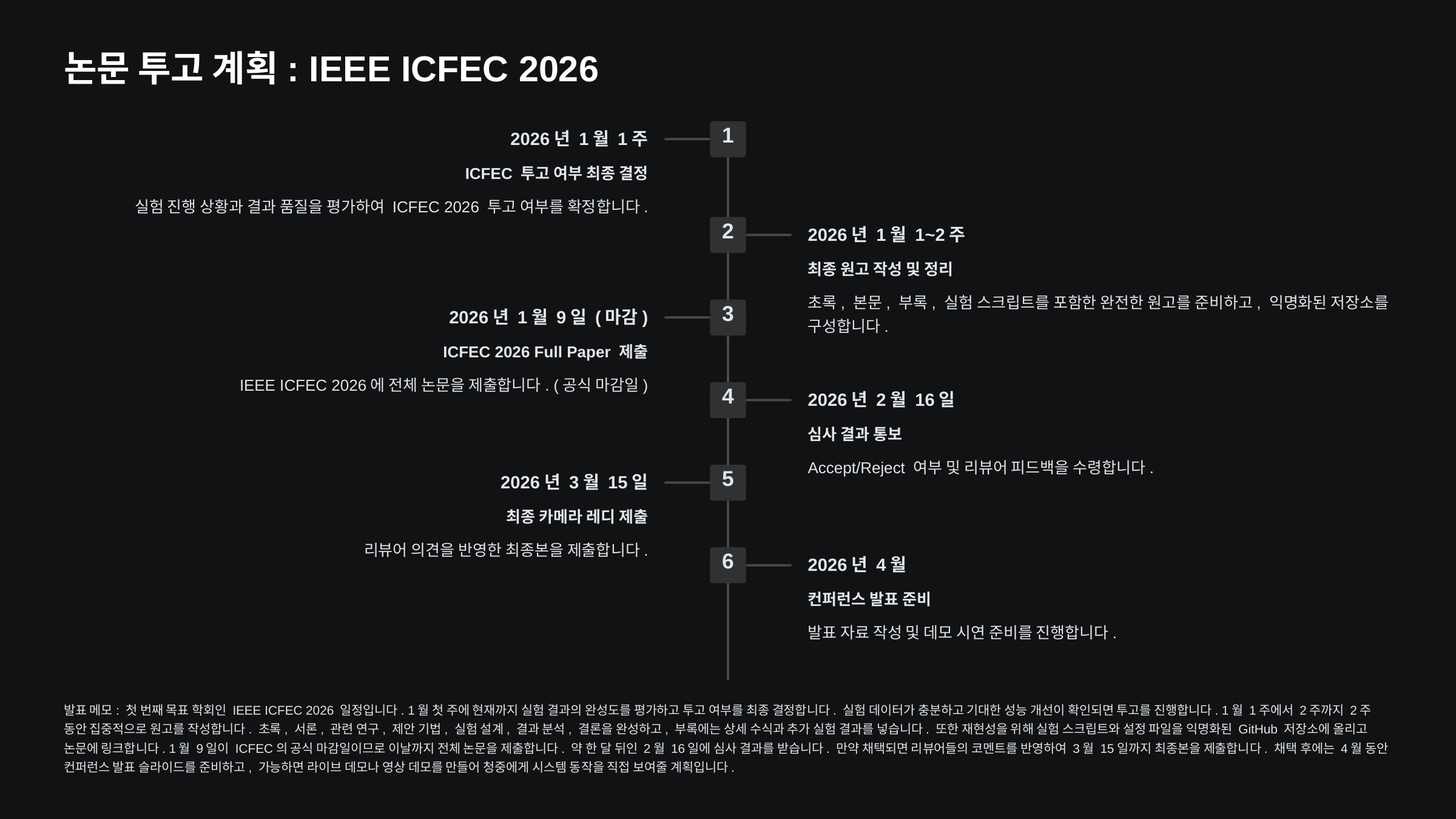

논문 투고 계획: IEEE ICFEC 2026

1
2026년 1월 1주

ICFEC 투고 여부 최종 결정
실험 진행 상황과 결과 품질을 평가하여 ICFEC 2026 투고 여부를 확정합니다.

2
2026년 1월 1~2주

최종 원고 작성 및 정리
초록, 본문, 부록, 실험 스크립트를 포함한 완전한 원고를 준비하고, 익명화된 저장소를 구성합니다.

3
2026년 1월 9일 (마감)

ICFEC 2026 Full Paper 제출
IEEE ICFEC 2026에 전체 논문을 제출합니다. (공식 마감일)

4
2026년 2월 16일

심사 결과 통보
Accept/Reject 여부 및 리뷰어 피드백을 수령합니다.

5
2026년 3월 15일

최종 카메라 레디 제출
리뷰어 의견을 반영한 최종본을 제출합니다.

6
2026년 4월

컨퍼런스 발표 준비
발표 자료 작성 및 데모 시연 준비를 진행합니다.
발표 메모: 첫 번째 목표 학회인 IEEE ICFEC 2026 일정입니다. 1월 첫 주에 현재까지 실험 결과의 완성도를 평가하고 투고 여부를 최종 결정합니다. 실험 데이터가 충분하고 기대한 성능 개선이 확인되면 투고를 진행합니다. 1월 1주에서 2주까지 2주 동안 집중적으로 원고를 작성합니다. 초록, 서론, 관련 연구, 제안 기법, 실험 설계, 결과 분석, 결론을 완성하고, 부록에는 상세 수식과 추가 실험 결과를 넣습니다. 또한 재현성을 위해 실험 스크립트와 설정 파일을 익명화된 GitHub 저장소에 올리고 논문에 링크합니다. 1월 9일이 ICFEC의 공식 마감일이므로 이날까지 전체 논문을 제출합니다. 약 한 달 뒤인 2월 16일에 심사 결과를 받습니다. 만약 채택되면 리뷰어들의 코멘트를 반영하여 3월 15일까지 최종본을 제출합니다. 채택 후에는 4월 동안 컨퍼런스 발표 슬라이드를 준비하고, 가능하면 라이브 데모나 영상 데모를 만들어 청중에게 시스템 동작을 직접 보여줄 계획입니다.